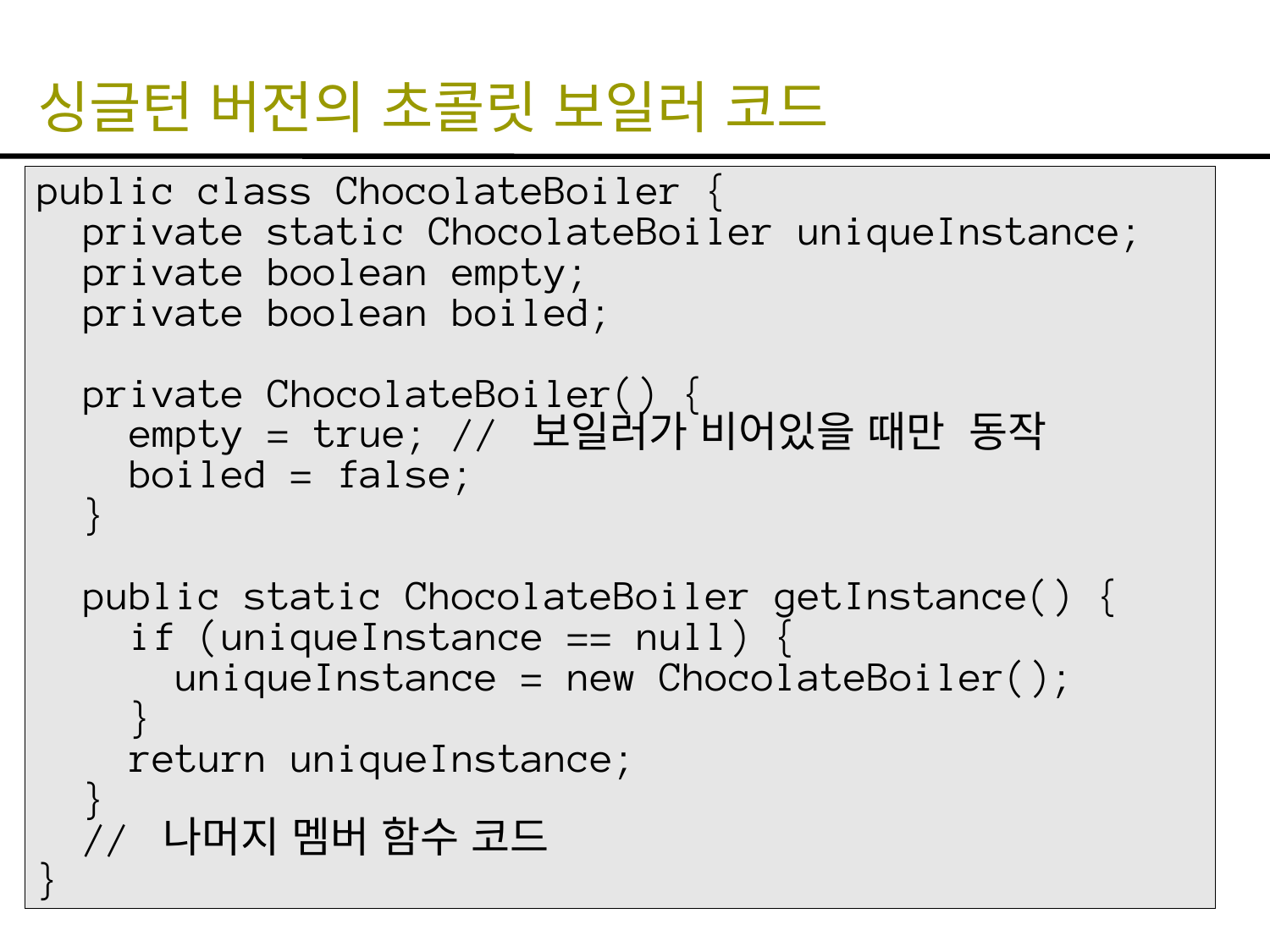

# 싱글턴 버전의 초콜릿 보일러 코드
public class ChocolateBoiler {
  private static ChocolateBoiler uniqueInstance;
  private boolean empty;
  private boolean boiled;

  private ChocolateBoiler() {
    empty = true; // 보일러가 비어있을 때만  동작
    boiled = false;
  }

  public static ChocolateBoiler getInstance() {
    if (uniqueInstance == null) {
      uniqueInstance = new ChocolateBoiler();
    }
    return uniqueInstance;
  }
  // 나머지 멤버 함수 코드
}